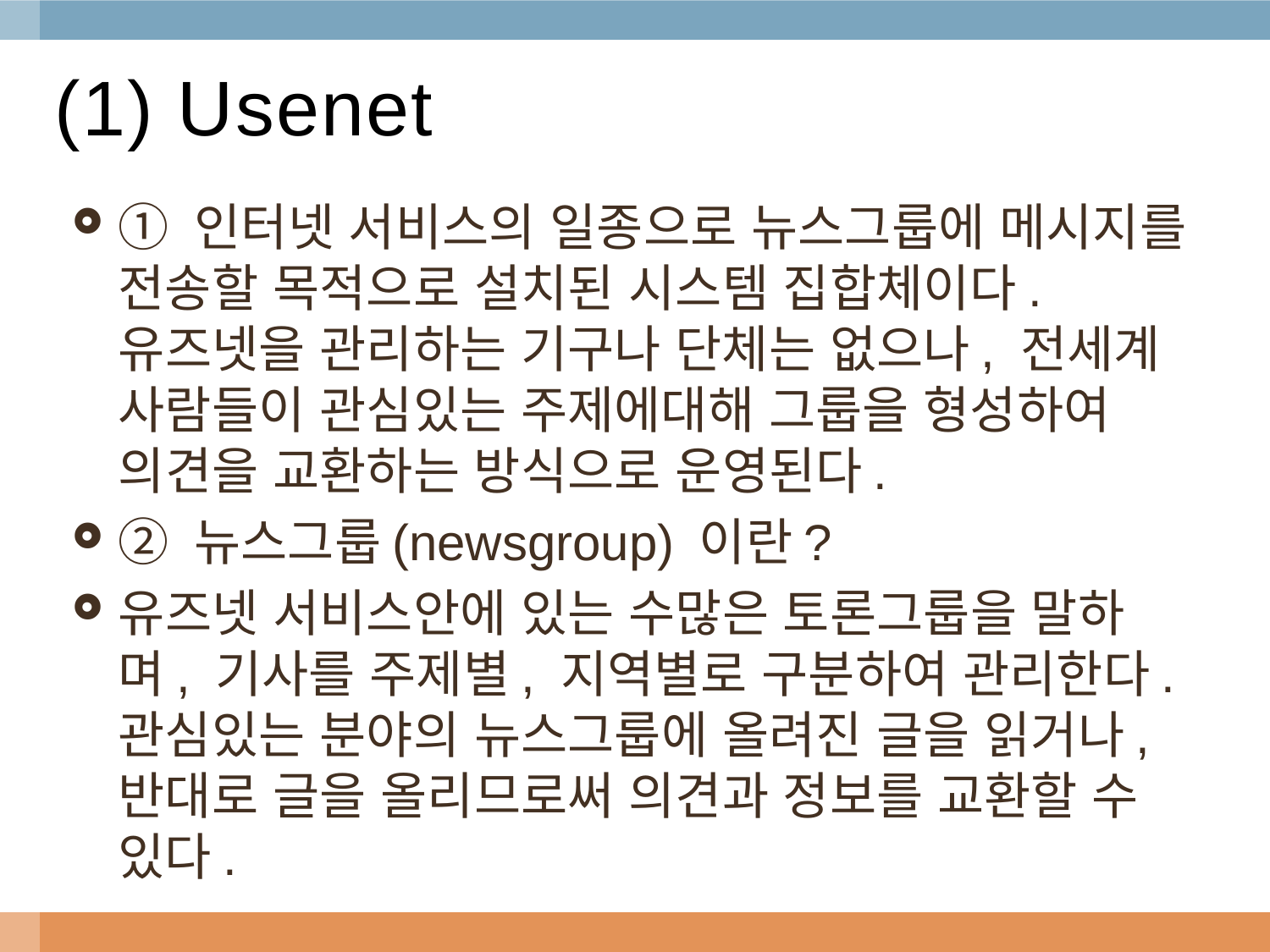

# (1) Usenet
① 인터넷 서비스의 일종으로 뉴스그룹에 메시지를 전송할 목적으로 설치된 시스템 집합체이다. 유즈넷을 관리하는 기구나 단체는 없으나, 전세계 사람들이 관심있는 주제에대해 그룹을 형성하여 의견을 교환하는 방식으로 운영된다.
② 뉴스그룹(newsgroup) 이란?
유즈넷 서비스안에 있는 수많은 토론그룹을 말하며, 기사를 주제별, 지역별로 구분하여 관리한다. 관심있는 분야의 뉴스그룹에 올려진 글을 읽거나, 반대로 글을 올리므로써 의견과 정보를 교환할 수 있다.